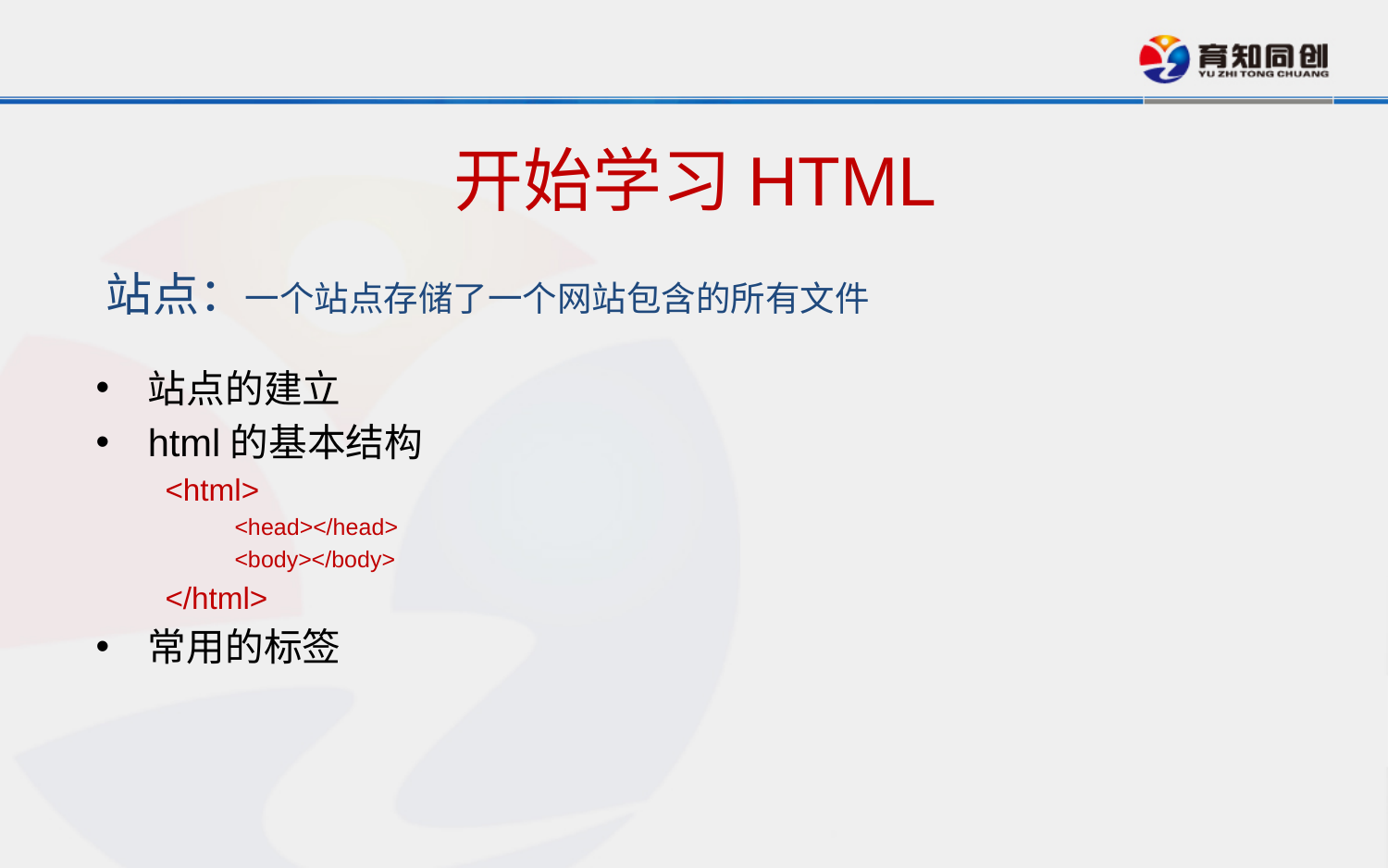

# 开始学习HTML
站点：一个站点存储了一个网站包含的所有文件
站点的建立
html的基本结构
<html>
<head></head>
<body></body>
</html>
常用的标签